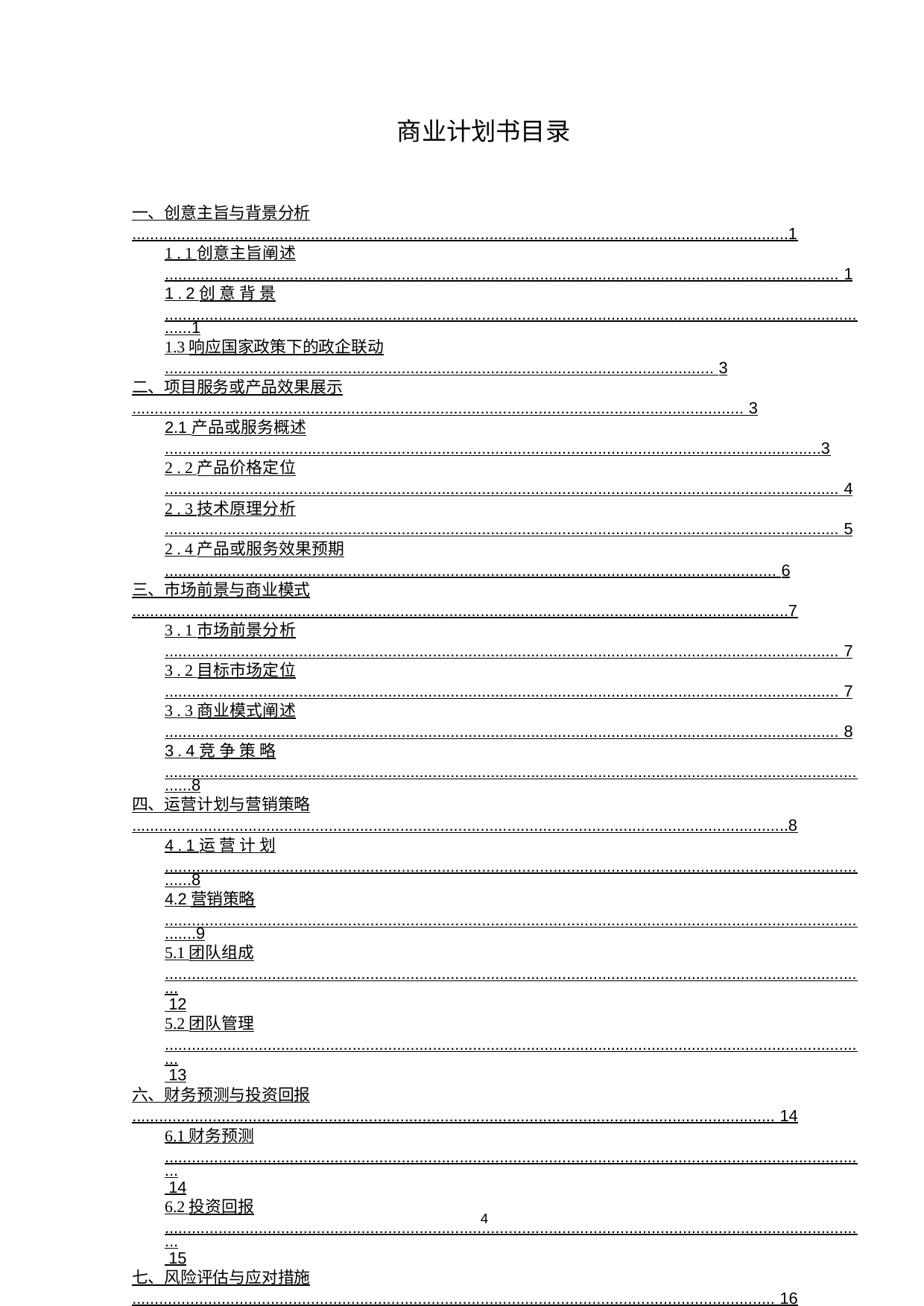

商业计划书目录
一、创意主旨与背景分析...................................................................................................................................................1
1.1 创意主旨阐述....................................................................................................................................................... 1
1.2 创意背景.................................................................................................................................................................1
1.3 响应国家政策下的政企联动........................................................................................................................... 3
二、项目服务或产品效果展示......................................................................................................................................... 3
2.1 产品或服务概述...................................................................................................................................................3
2.2 产品价格定位....................................................................................................................................................... 4
2.3 技术原理分析....................................................................................................................................................... 5
2.4 产品或服务效果预期......................................................................................................................................... 6
三、市场前景与商业模式...................................................................................................................................................7
3.1 市场前景分析....................................................................................................................................................... 7
3.2 目标市场定位....................................................................................................................................................... 7
3.3 商业模式阐述....................................................................................................................................................... 8
3.4 竞争策略.................................................................................................................................................................8
四、运营计划与营销策略...................................................................................................................................................8
4.1 运营计划.................................................................................................................................................................8
4.2 营销策略..................................................................................................................................................................9
5.1 团队组成.............................................................................................................................................................. 12
5.2 团队管理.............................................................................................................................................................. 13
六、财务预测与投资回报................................................................................................................................................ 14
6.1 财务预测.............................................................................................................................................................. 14
6.2 投资回报.............................................................................................................................................................. 15
七、风险评估与应对措施................................................................................................................................................ 16
7.1 风险评估.............................................................................................................................................................. 16
7.2 应对措施.............................................................................................................................................................. 17
八、发展规划与里程碑.....................................................................................................................................................18
8.1 发展规划.............................................................................................................................................................. 18
8.2 里程碑...................................................................................................................................................................19
九、总结与展望...................................................................................................................................................................20
4